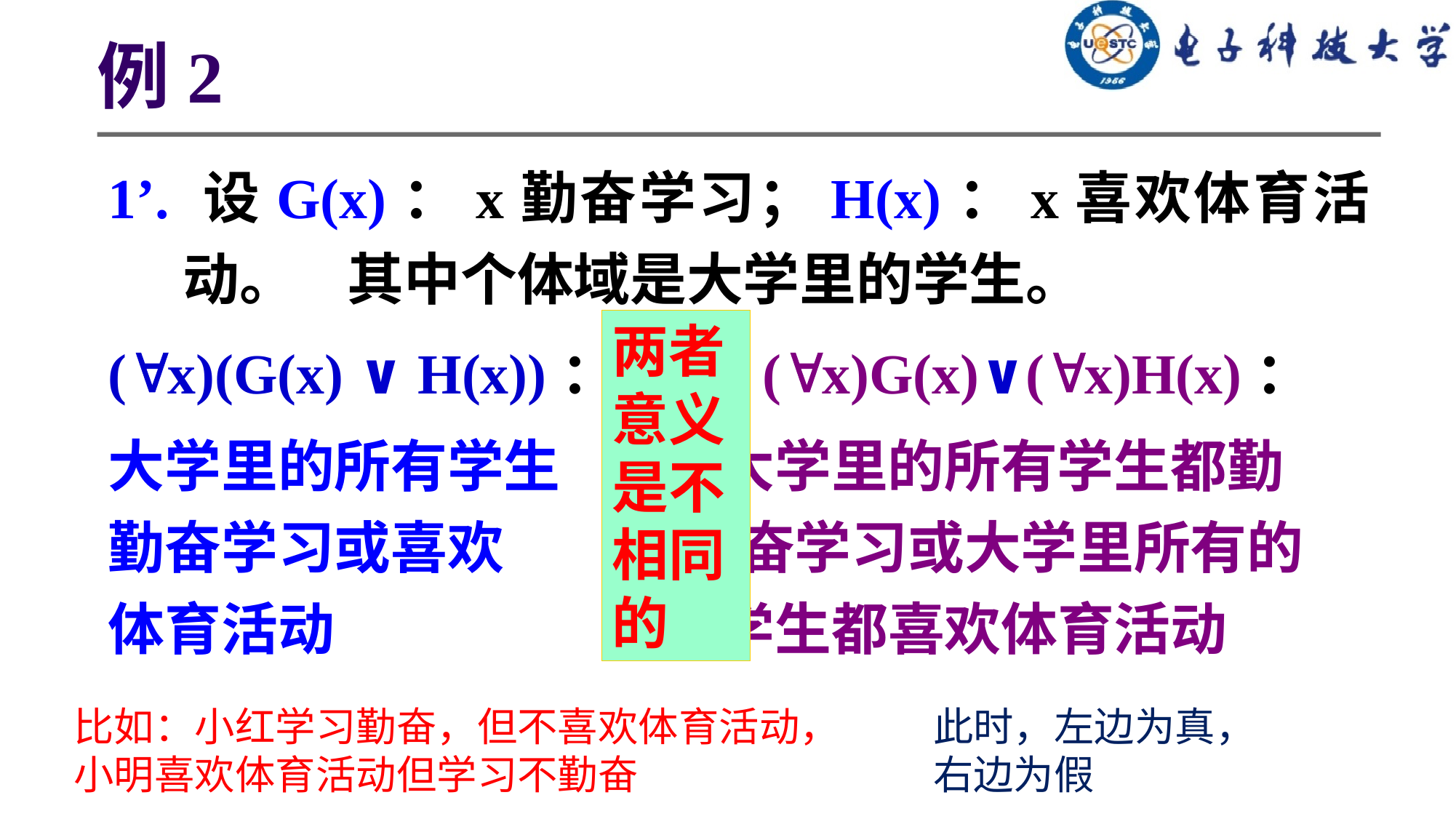

# 例2
1’. 设G(x)：x勤奋学习；H(x)：x喜欢体育活动。    其中个体域是大学里的学生。
(∀x)(G(x) ∨ H(x))：		(∀x)G(x)∨(∀x)H(x)：
大学里的所有学生	     大学里的所有学生都勤
勤奋学习或喜欢	               奋学习或大学里所有的
体育活动			     学生都喜欢体育活动
两者意义是不相同的
比如：小红学习勤奋，但不喜欢体育活动，小明喜欢体育活动但学习不勤奋
此时，左边为真，右边为假